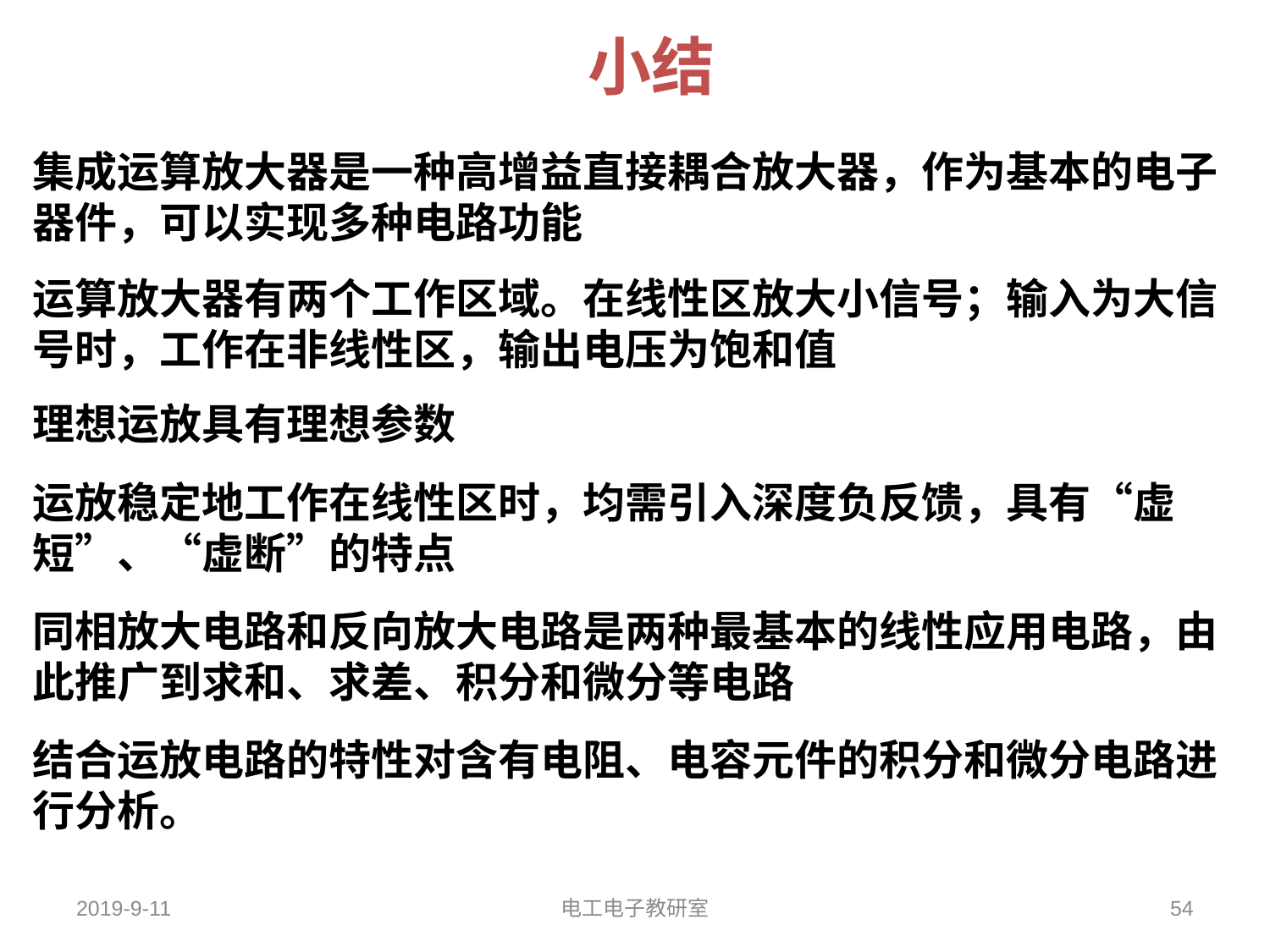

小结
集成运算放大器是一种高增益直接耦合放大器，作为基本的电子器件，可以实现多种电路功能
运算放大器有两个工作区域。在线性区放大小信号；输入为大信号时，工作在非线性区，输出电压为饱和值
理想运放具有理想参数
运放稳定地工作在线性区时，均需引入深度负反馈，具有“虚短”、“虚断”的特点
同相放大电路和反向放大电路是两种最基本的线性应用电路，由此推广到求和、求差、积分和微分等电路
结合运放电路的特性对含有电阻、电容元件的积分和微分电路进行分析。
2019-9-11
电工电子教研室
54